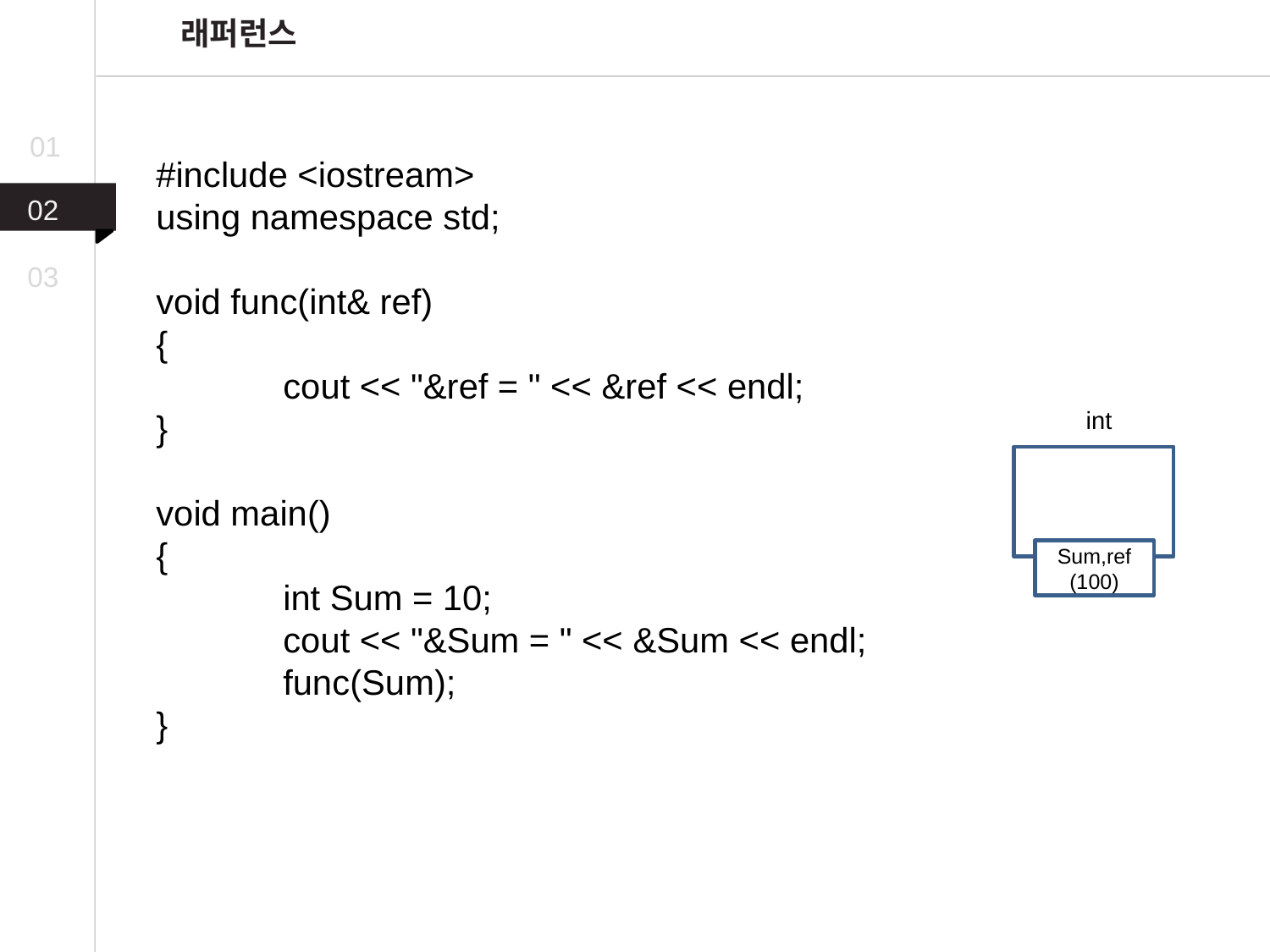

래퍼런스
01
#include <iostream>
using namespace std;

void func(int& ref)
{
	cout << "&ref = " << &ref << endl;
}

void main()
{
	int Sum = 10;
	cout << "&Sum = " << &Sum << endl;
	func(Sum);
}

02

03
int

Sum,ref
(100)